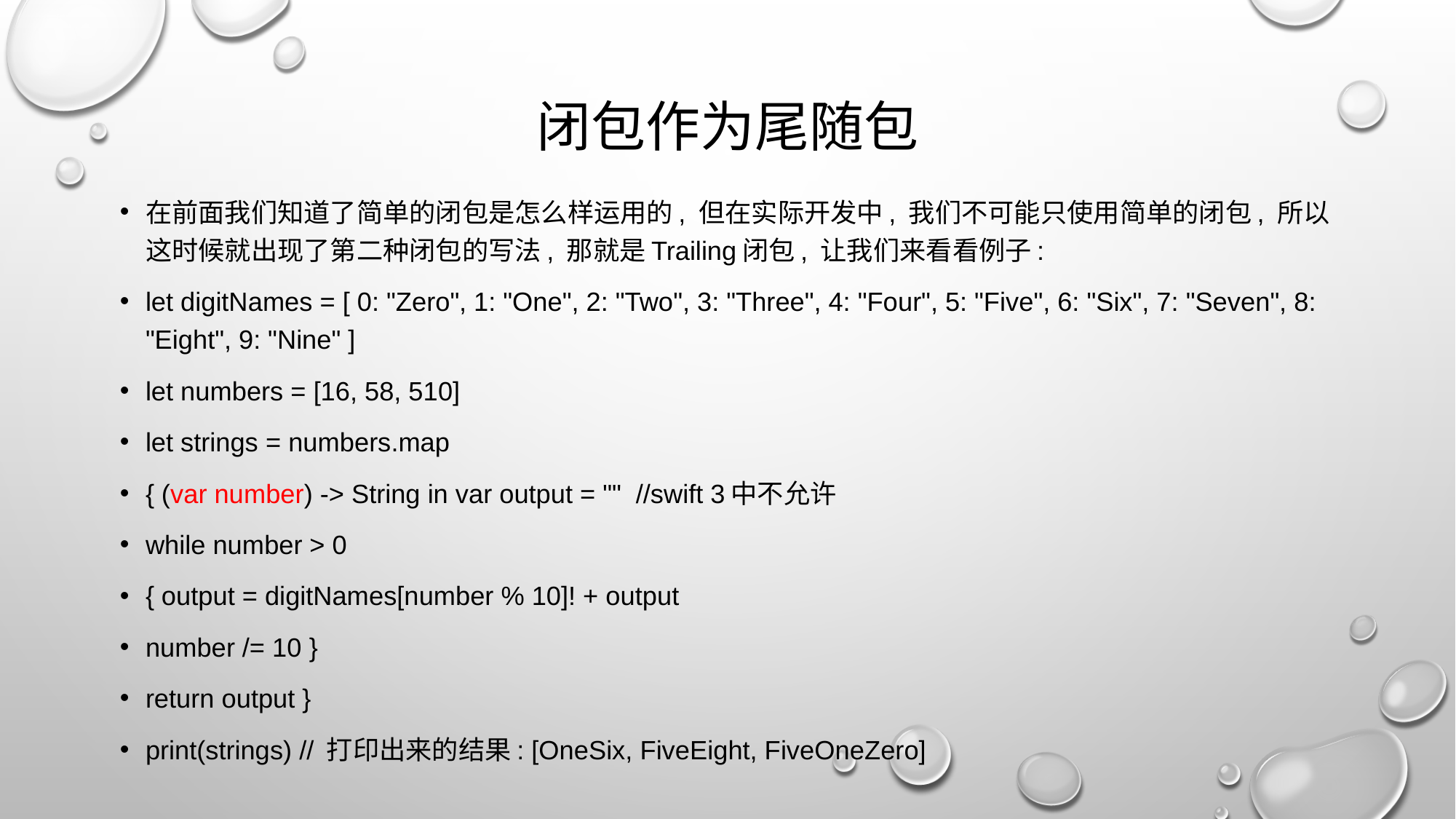

# 闭包作为尾随包
在前面我们知道了简单的闭包是怎么样运用的, 但在实际开发中, 我们不可能只使用简单的闭包, 所以这时候就出现了第二种闭包的写法, 那就是Trailing闭包, 让我们来看看例子:
let digitNames = [ 0: "Zero", 1: "One", 2: "Two", 3: "Three", 4: "Four", 5: "Five", 6: "Six", 7: "Seven", 8: "Eight", 9: "Nine" ]
let numbers = [16, 58, 510]
let strings = numbers.map
{ (var number) -> String in var output = ""  //swift 3中不允许
while number > 0
{ output = digitNames[number % 10]! + output
number /= 10 }
return output }
print(strings) // 打印出来的结果: [OneSix, FiveEight, FiveOneZero]